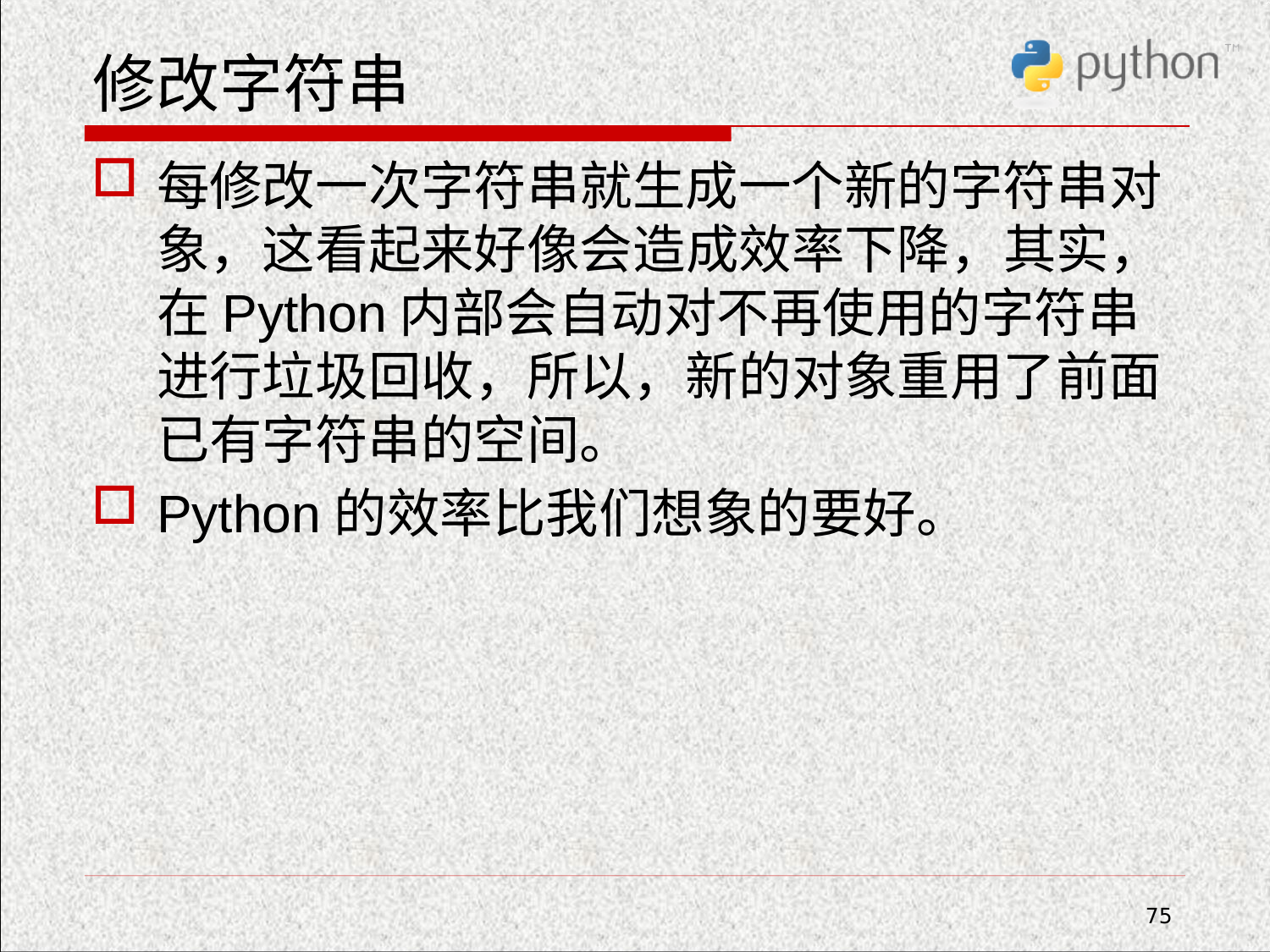

# 修改字符串
每修改一次字符串就生成一个新的字符串对象，这看起来好像会造成效率下降，其实，在Python内部会自动对不再使用的字符串进行垃圾回收，所以，新的对象重用了前面已有字符串的空间。
Python的效率比我们想象的要好。

75